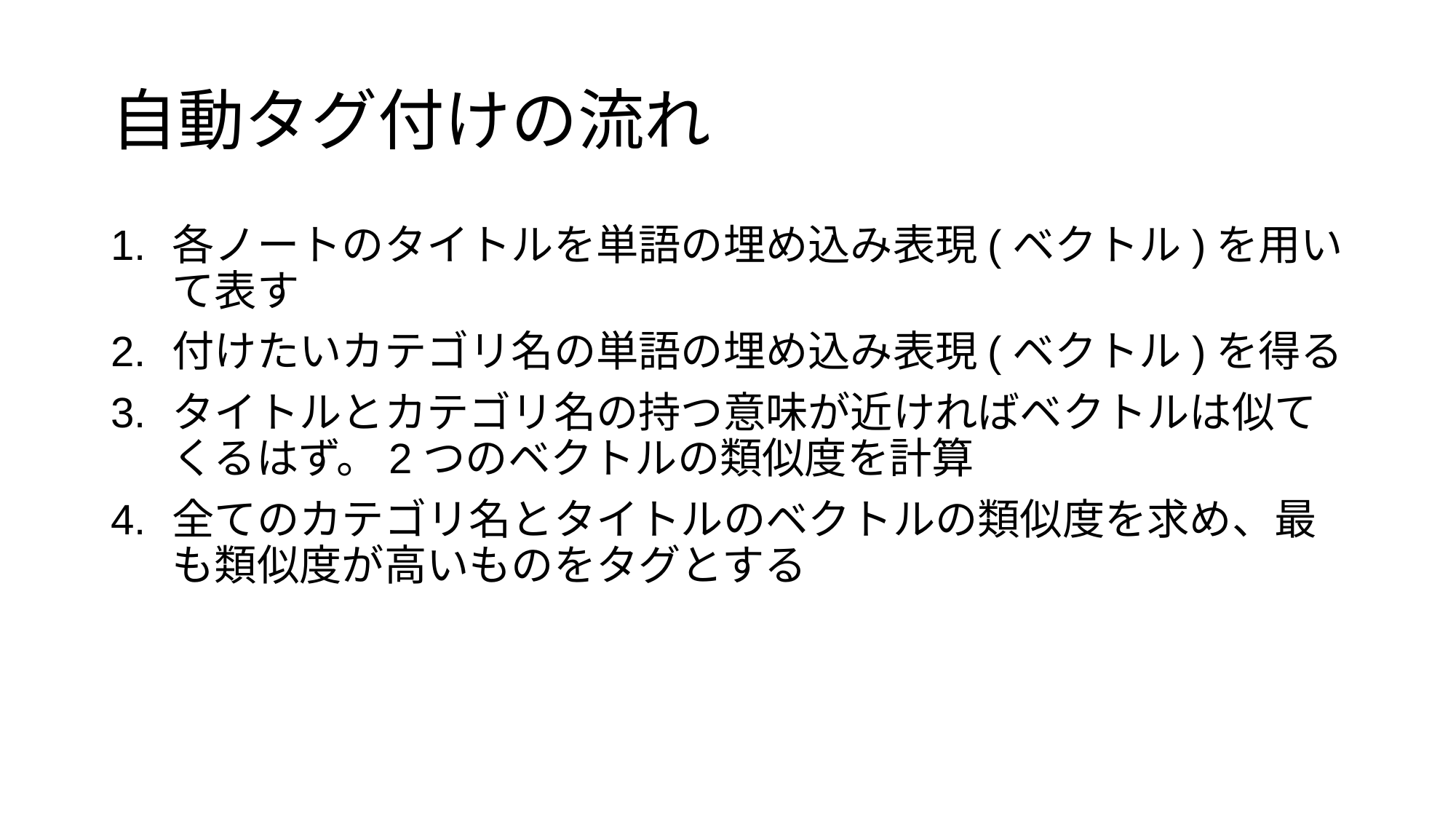

# 自動タグ付けの流れ
各ノートのタイトルを単語の埋め込み表現(ベクトル)を用いて表す
付けたいカテゴリ名の単語の埋め込み表現(ベクトル)を得る
タイトルとカテゴリ名の持つ意味が近ければベクトルは似てくるはず。2つのベクトルの類似度を計算
全てのカテゴリ名とタイトルのベクトルの類似度を求め、最も類似度が高いものをタグとする